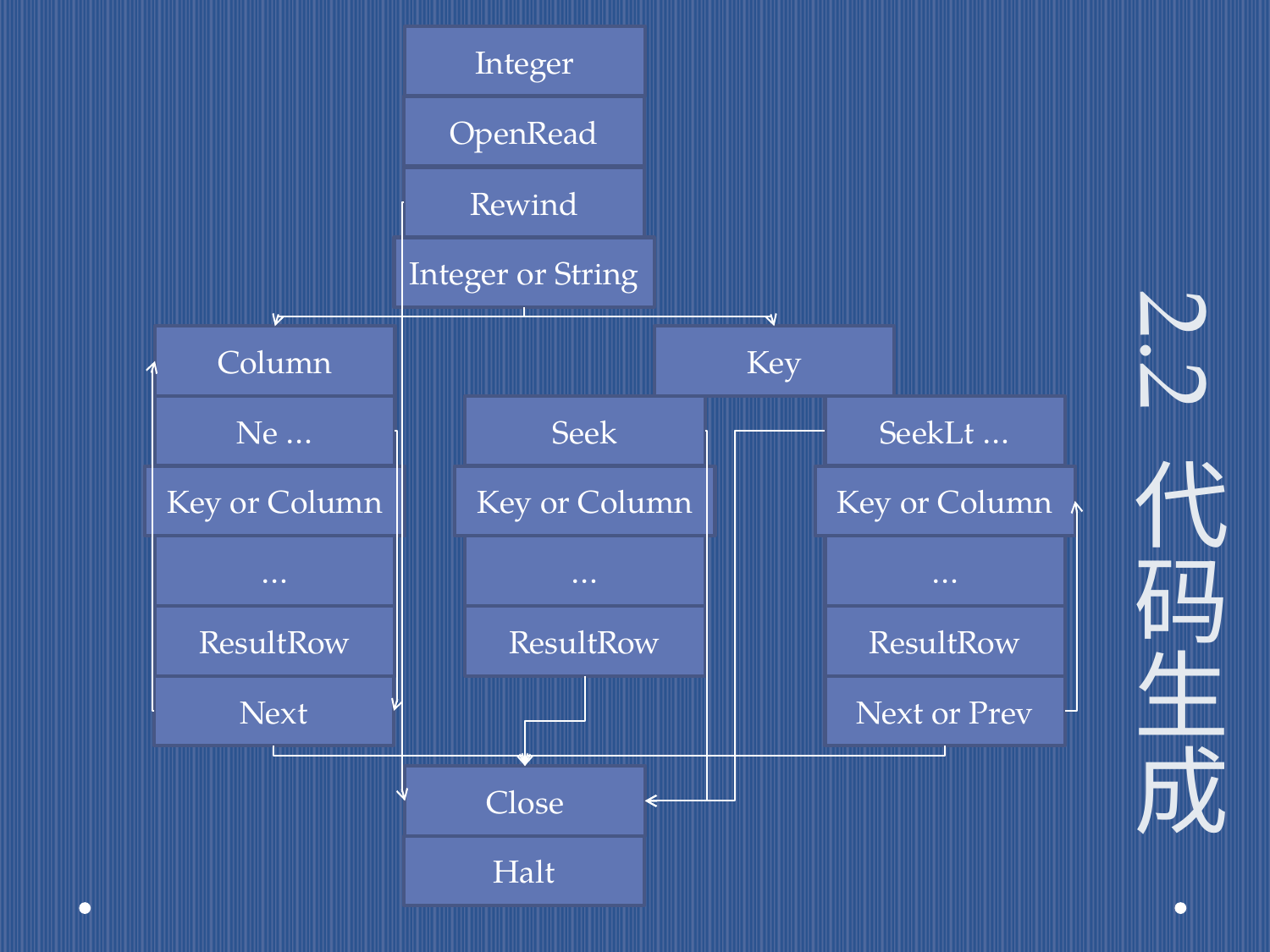

Integer
# 2.2 代码生成
OpenRead
Rewind
Integer or String
Column
Key
Ne …
Seek
SeekLt …
Key or Column
Key or Column
Key or Column
…
…
…
ResultRow
ResultRow
ResultRow
Next
Next or Prev
Close
Halt